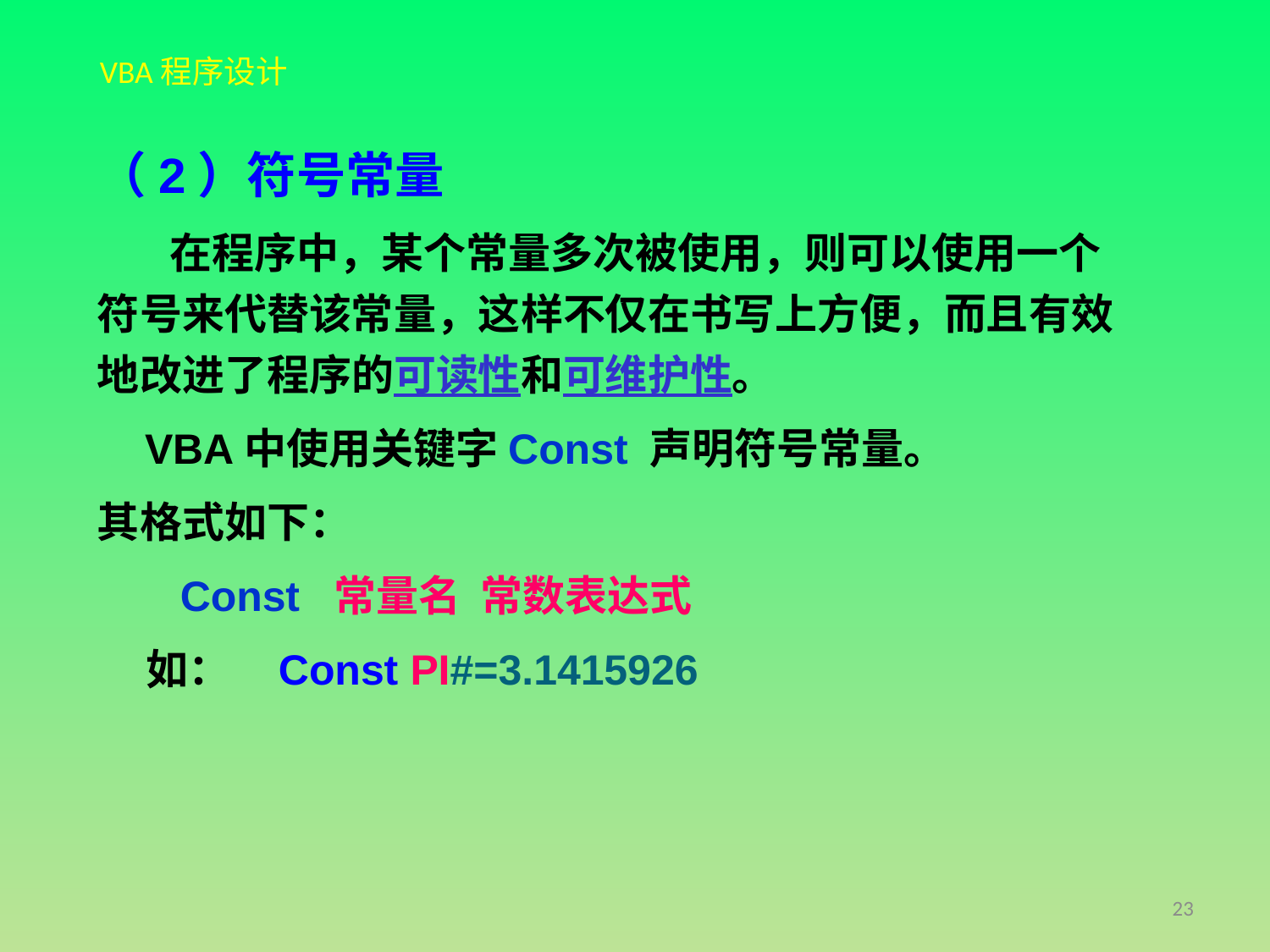

（2）符号常量
         在程序中，某个常量多次被使用，则可以使用一个符号来代替该常量，这样不仅在书写上方便，而且有效地改进了程序的可读性和可维护性。
    VBA中使用关键字Const 声明符号常量。
其格式如下：
       Const  常量名  常数表达式
    如：    Const PI#=3.1415926
23